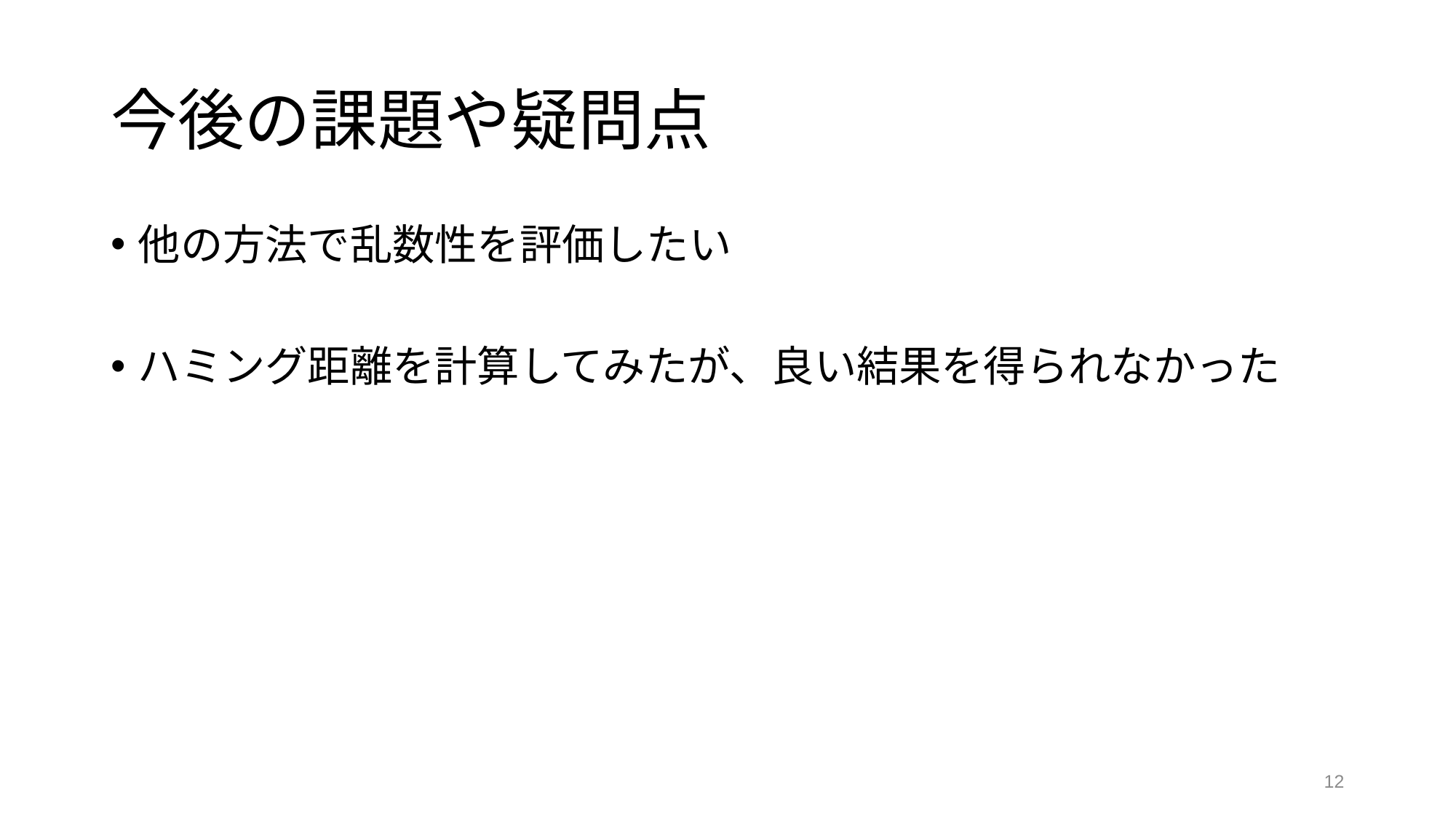

# 今後の課題や疑問点
他の方法で乱数性を評価したい

ハミング距離を計算してみたが、良い結果を得られなかった

12